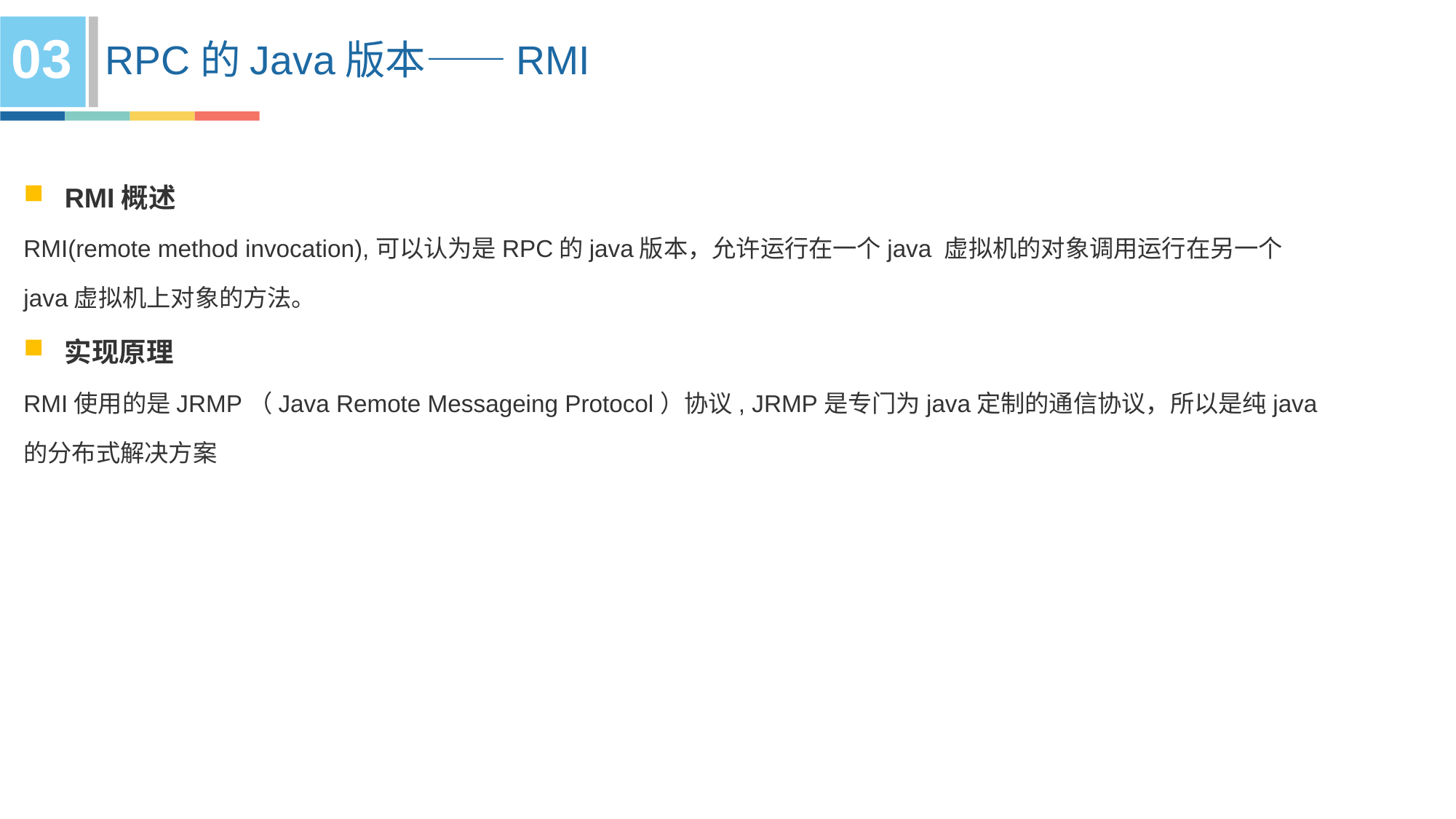

03
RPC的Java版本——RMI

RMI概述
RMI(remote method invocation),可以认为是RPC的java版本，允许运行在一个java 虚拟机的对象调用运行在另一个java虚拟机上对象的方法。
实现原理
RMI使用的是JRMP（Java Remote Messageing Protocol）协议, JRMP是专门为java定制的通信协议，所以是纯java的分布式解决方案